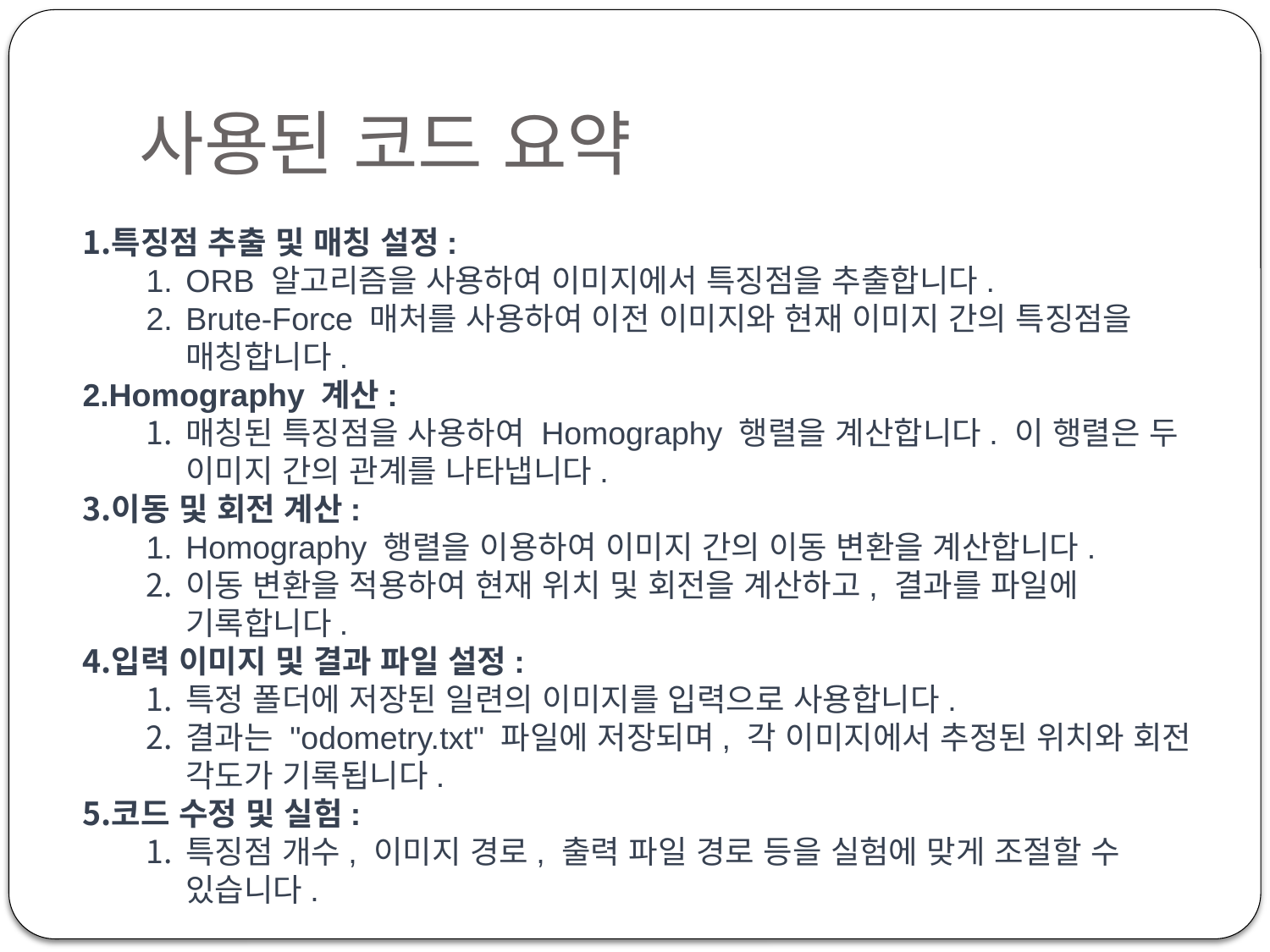

# 사용된 코드 요약
특징점 추출 및 매칭 설정:
ORB 알고리즘을 사용하여 이미지에서 특징점을 추출합니다.
Brute-Force 매처를 사용하여 이전 이미지와 현재 이미지 간의 특징점을 매칭합니다.
Homography 계산:
매칭된 특징점을 사용하여 Homography 행렬을 계산합니다. 이 행렬은 두 이미지 간의 관계를 나타냅니다.
이동 및 회전 계산:
Homography 행렬을 이용하여 이미지 간의 이동 변환을 계산합니다.
이동 변환을 적용하여 현재 위치 및 회전을 계산하고, 결과를 파일에 기록합니다.
입력 이미지 및 결과 파일 설정:
특정 폴더에 저장된 일련의 이미지를 입력으로 사용합니다.
결과는 "odometry.txt" 파일에 저장되며, 각 이미지에서 추정된 위치와 회전 각도가 기록됩니다.
코드 수정 및 실험:
특징점 개수, 이미지 경로, 출력 파일 경로 등을 실험에 맞게 조절할 수 있습니다.